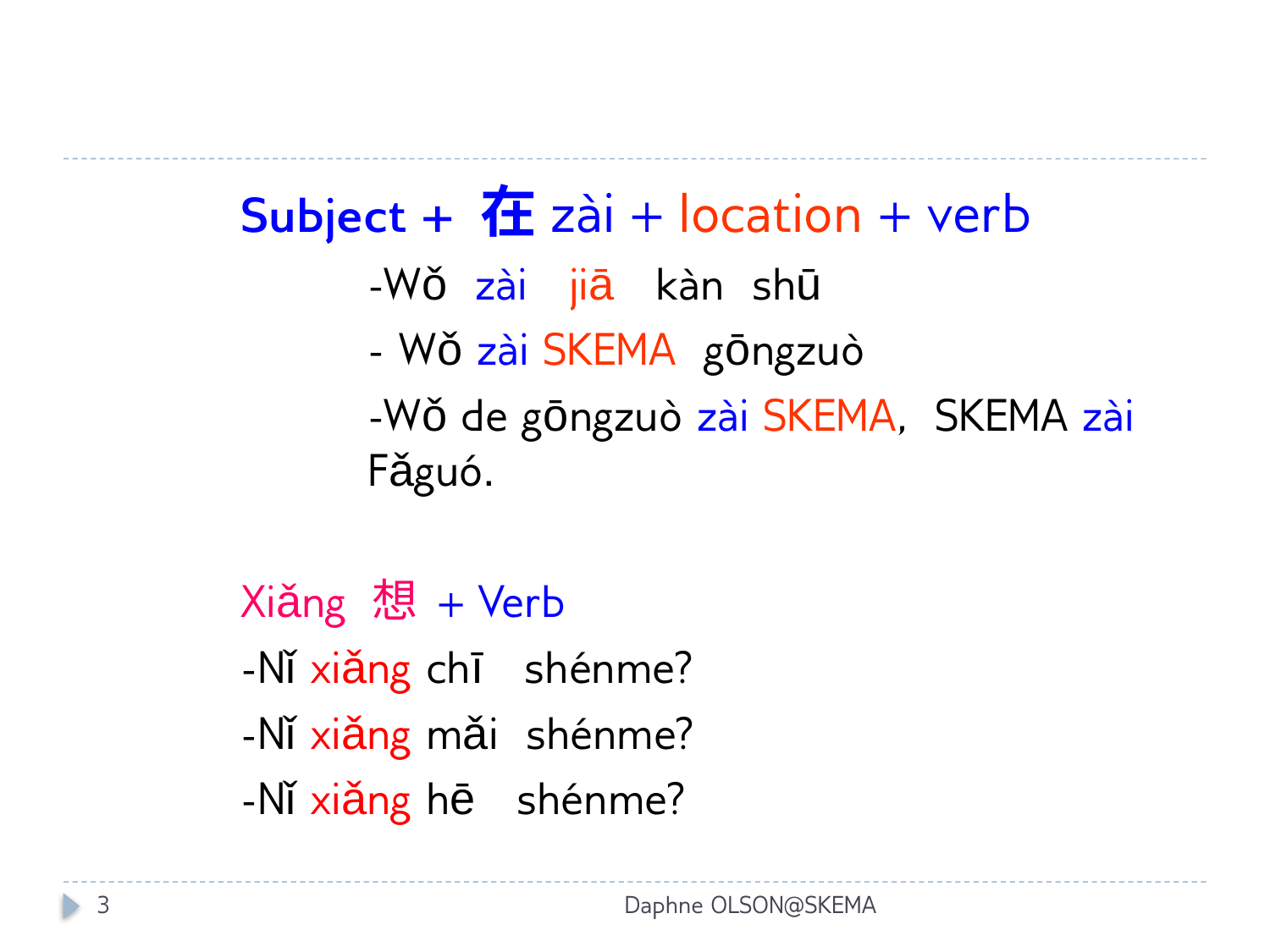

#
		Subject + 在zài + location + verb
			-Wǒ  zài   jiā   kàn  shū
			- Wǒ zài SKEMA  gōngzuò
			-Wǒ de gōngzuò zài SKEMA,  SKEMA zài 		Fǎguó.

		Xiǎng 想 + Verb
		-Nǐ xiǎng chī   shénme?
		-Nǐ xiǎng mǎi  shénme?
		-Nǐ xiǎng hē   shénme?

3
Daphne OLSON@SKEMA